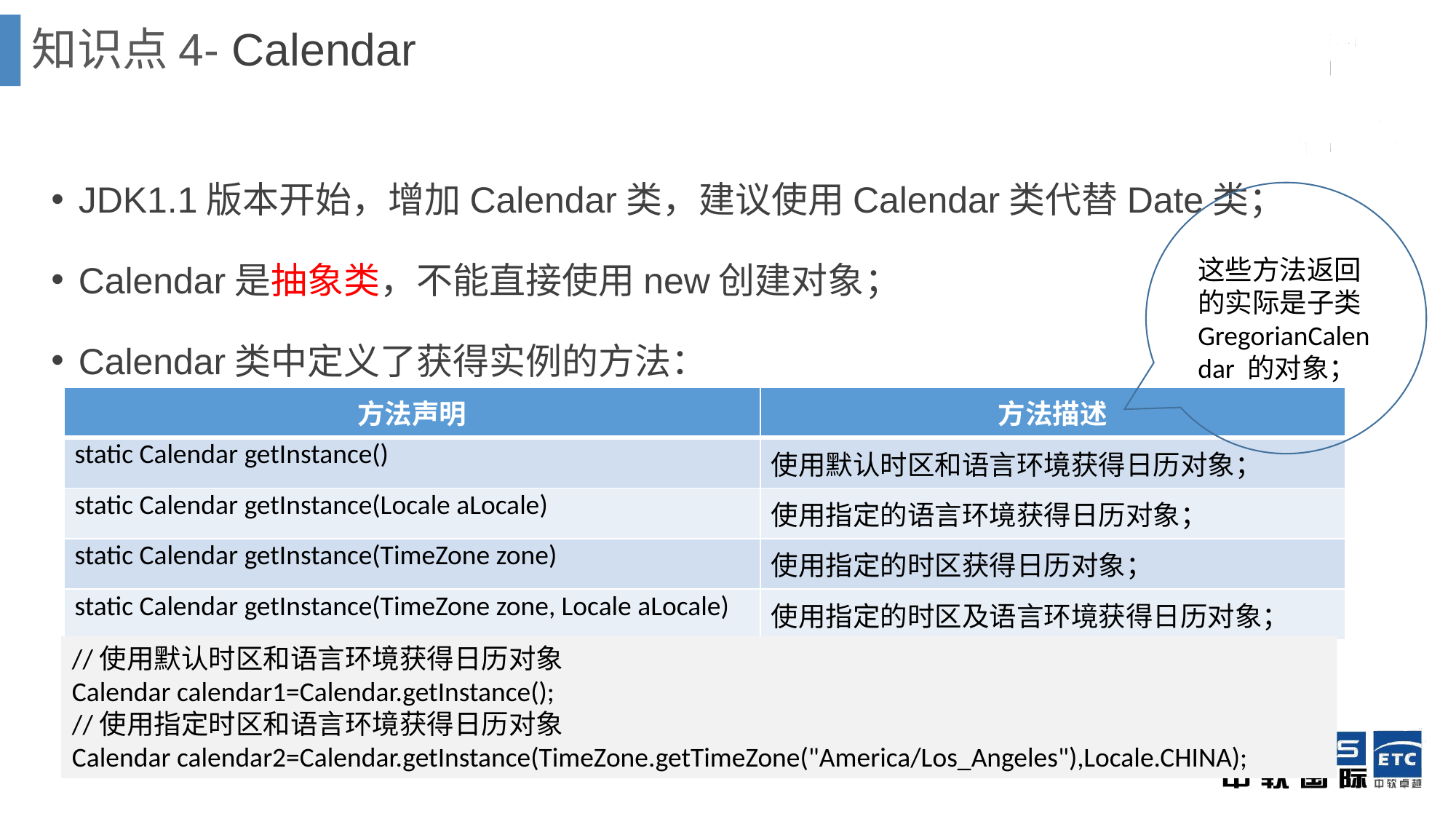

# 知识点4- Calendar
JDK1.1版本开始，增加Calendar类，建议使用Calendar类代替Date类；
Calendar是抽象类，不能直接使用new创建对象；
Calendar类中定义了获得实例的方法：
这些方法返回的实际是子类GregorianCalendar 的对象；
| 方法声明 | 方法描述 |
| --- | --- |
| static Calendar getInstance() | 使用默认时区和语言环境获得日历对象； |
| static Calendar getInstance(Locale aLocale) | 使用指定的语言环境获得日历对象； |
| static Calendar getInstance(TimeZone zone) | 使用指定的时区获得日历对象； |
| static Calendar getInstance(TimeZone zone, Locale aLocale) | 使用指定的时区及语言环境获得日历对象； |
//使用默认时区和语言环境获得日历对象
Calendar calendar1=Calendar.getInstance();
//使用指定时区和语言环境获得日历对象
Calendar calendar2=Calendar.getInstance(TimeZone.getTimeZone("America/Los_Angeles"),Locale.CHINA);